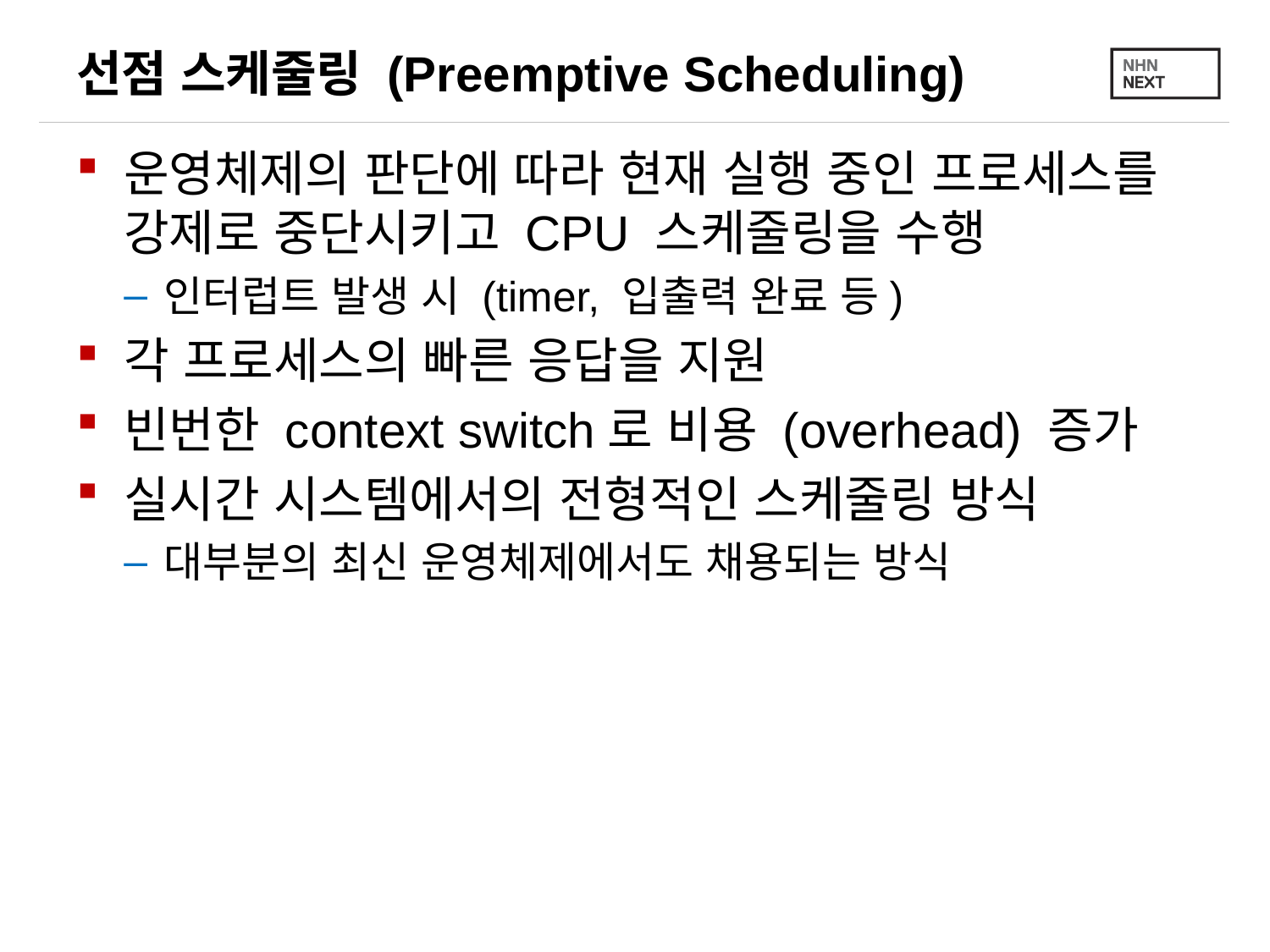

# 선점 스케줄링 (Preemptive Scheduling)
운영체제의 판단에 따라 현재 실행 중인 프로세스를 강제로 중단시키고 CPU 스케줄링을 수행
인터럽트 발생 시 (timer, 입출력 완료 등)
각 프로세스의 빠른 응답을 지원
빈번한 context switch로 비용 (overhead) 증가
실시간 시스템에서의 전형적인 스케줄링 방식
대부분의 최신 운영체제에서도 채용되는 방식